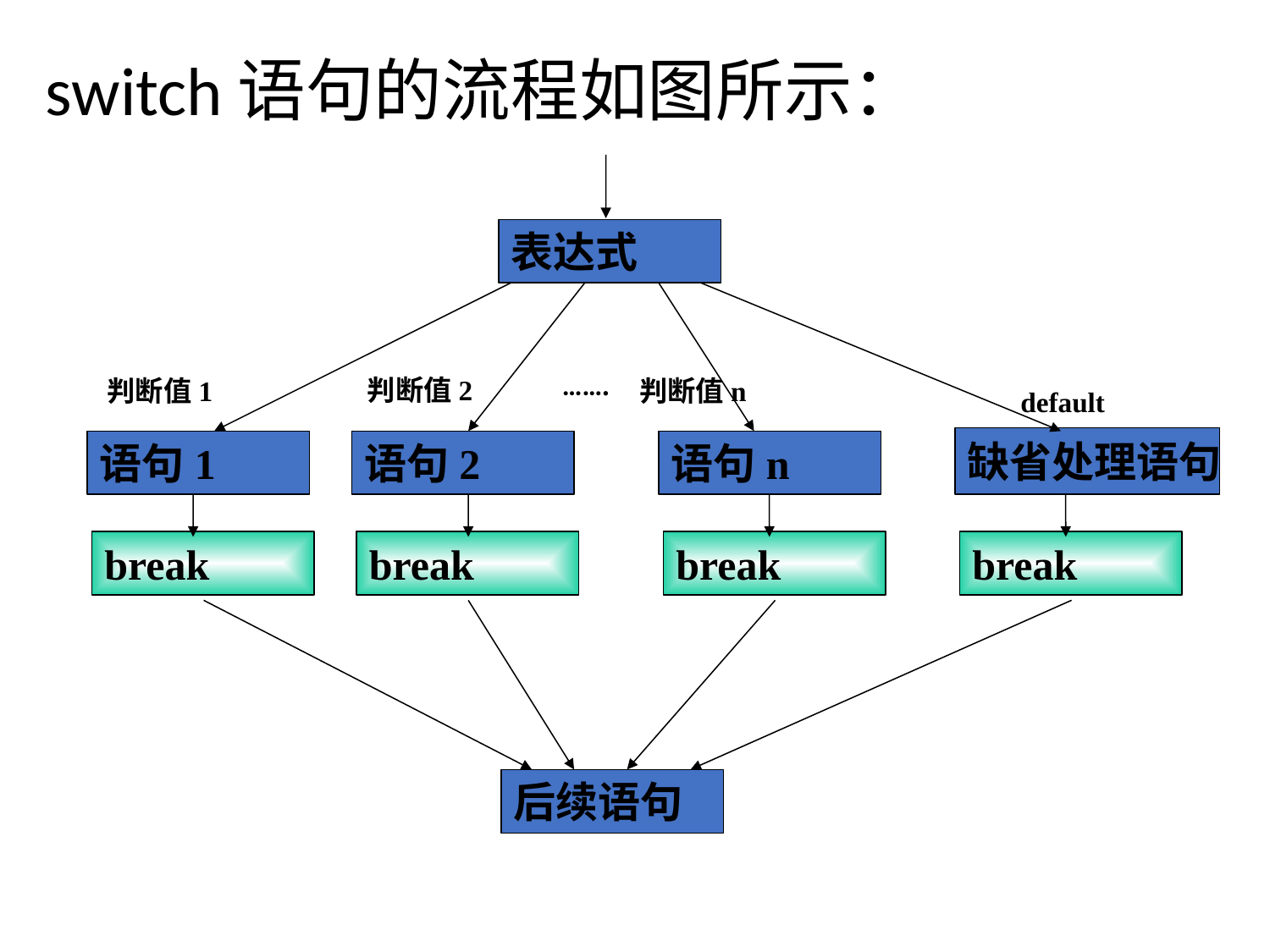

switch语句的流程如图所示：

表达式

…….
判断值2
判断值1
判断值n
default
缺省处理语句
语句1
语句2
语句n

break
break
break
break

后续语句